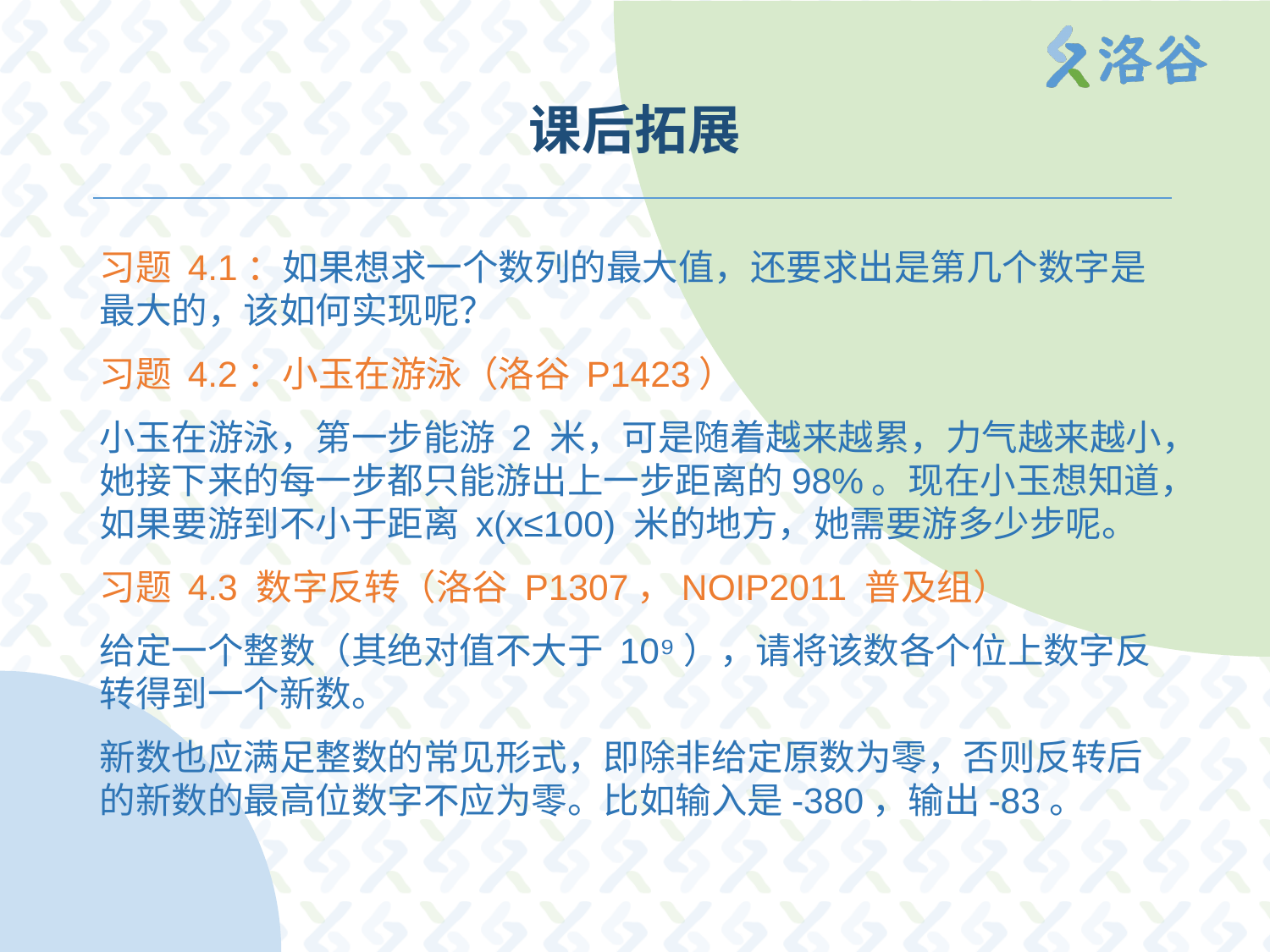

# 课后拓展
习题 4.1：如果想求一个数列的最大值，还要求出是第几个数字是最大的，该如何实现呢？
习题 4.2：小玉在游泳（洛谷 P1423）
小玉在游泳，第一步能游 2 米，可是随着越来越累，力气越来越小，她接下来的每一步都只能游出上一步距离的98%。现在小玉想知道，如果要游到不小于距离 x(x≤100) 米的地方，她需要游多少步呢。
习题 4.3 数字反转（洛谷 P1307，NOIP2011 普及组）
给定一个整数（其绝对值不大于 10⁹），请将该数各个位上数字反转得到一个新数。
新数也应满足整数的常见形式，即除非给定原数为零，否则反转后的新数的最高位数字不应为零。比如输入是-380，输出-83。